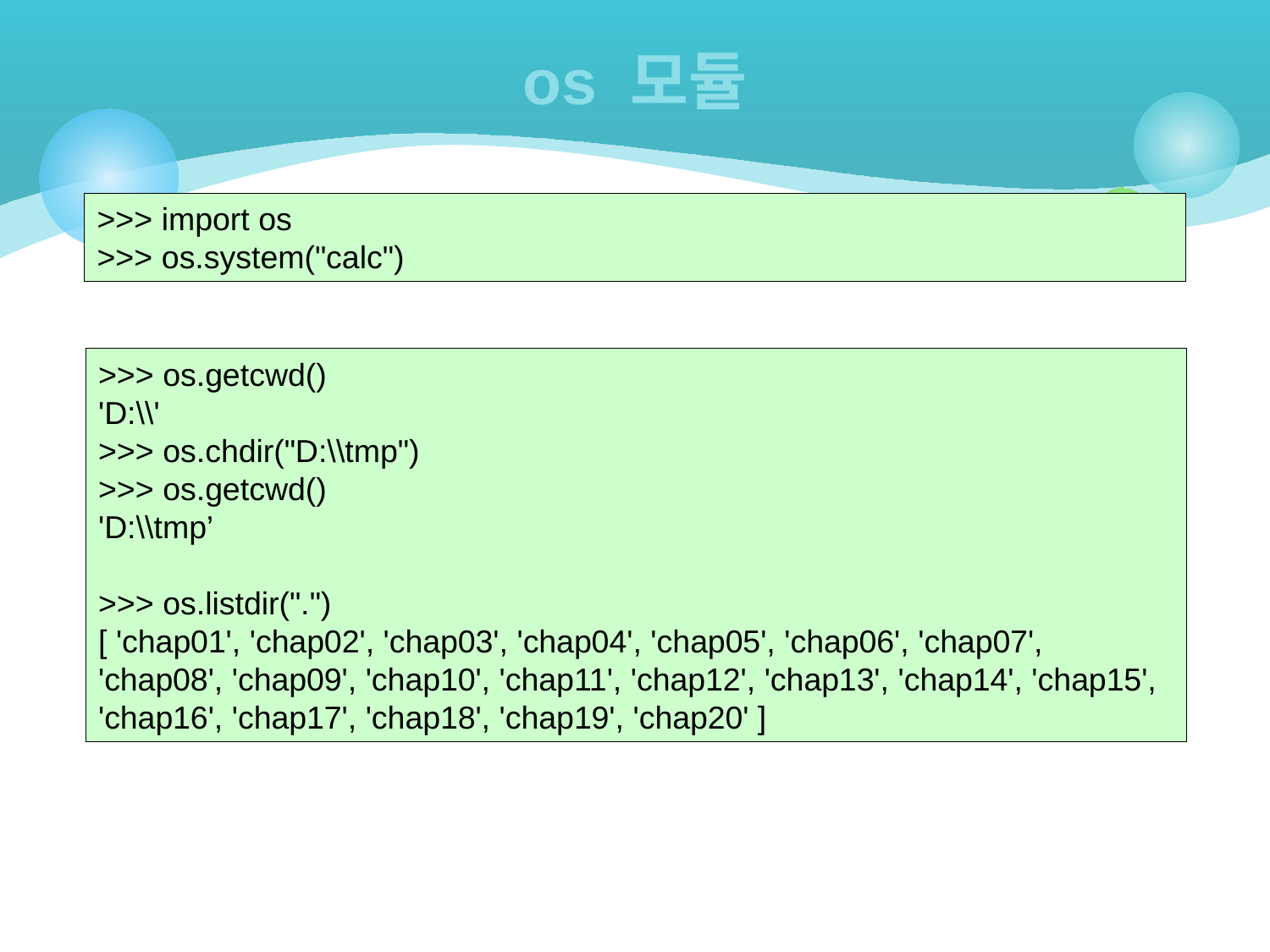

# os 모듈
>>> import os
>>> os.system("calc")

>>> os.getcwd()
'D:\\'
>>> os.chdir("D:\\tmp")
>>> os.getcwd()
'D:\\tmp’

>>> os.listdir(".")
[ 'chap01', 'chap02', 'chap03', 'chap04', 'chap05', 'chap06', 'chap07', 'chap08', 'chap09', 'chap10', 'chap11', 'chap12', 'chap13', 'chap14', 'chap15', 'chap16', 'chap17', 'chap18', 'chap19', 'chap20' ]